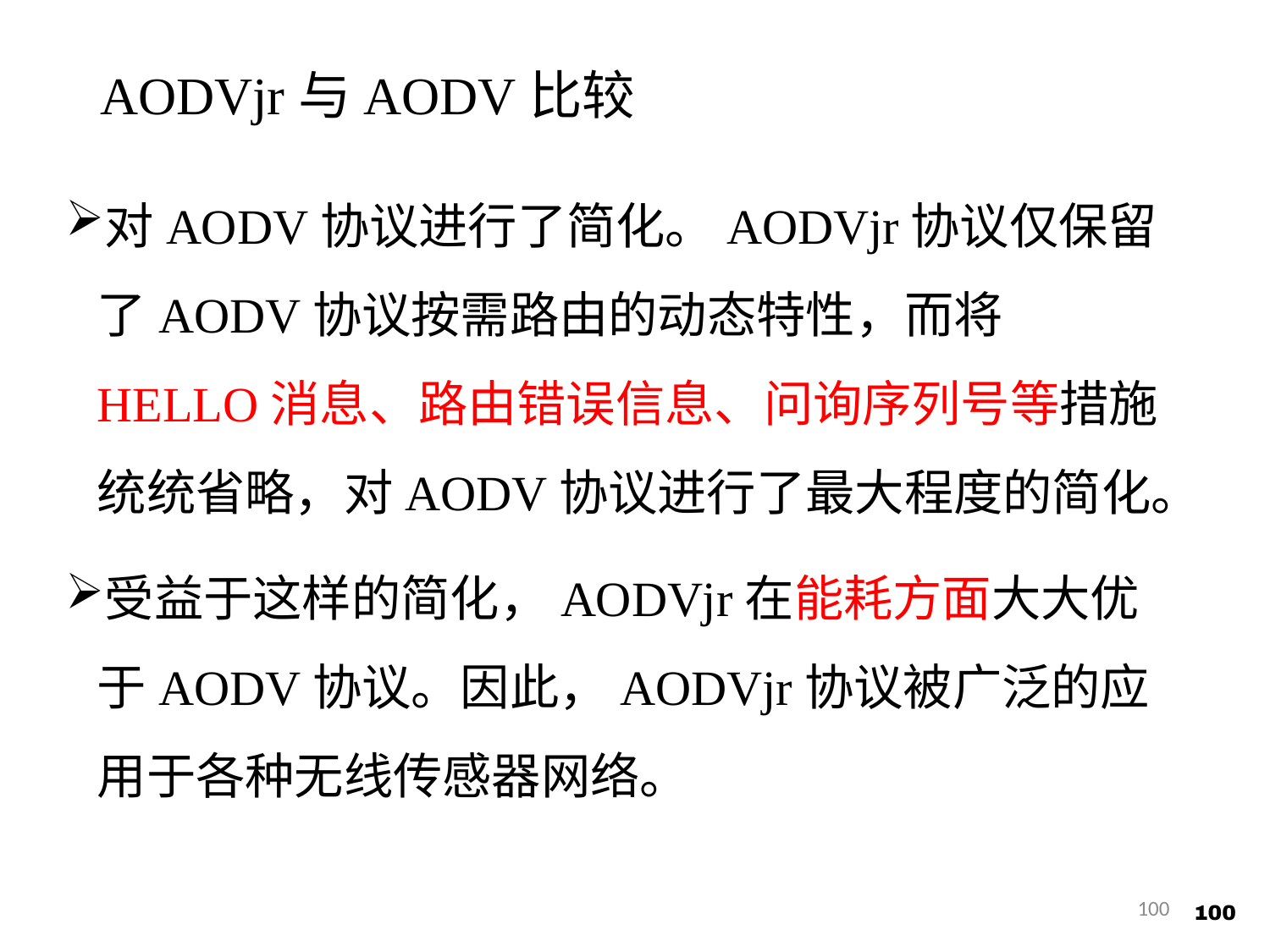

# AODVjr与AODV比较
对AODV协议进行了简化。AODVjr协议仅保留了AODV协议按需路由的动态特性，而将HELLO消息、路由错误信息、问询序列号等措施统统省略，对AODV协议进行了最大程度的简化。
受益于这样的简化，AODVjr在能耗方面大大优于AODV协议。因此，AODVjr协议被广泛的应用于各种无线传感器网络。
100
100